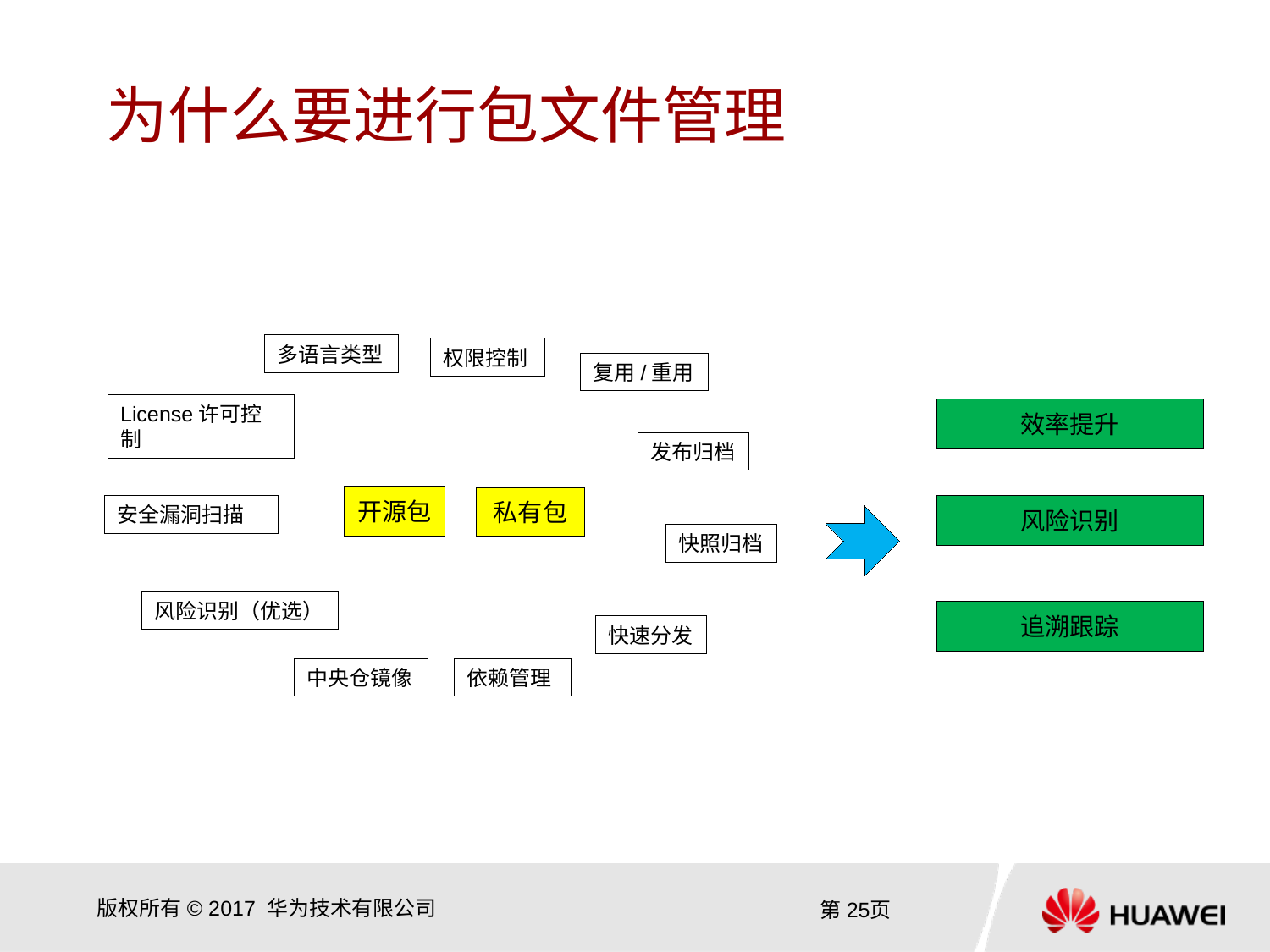

# 为什么要进行包文件管理

多语言类型
权限控制
复用/重用
License许可控制
效率提升
发布归档
开源包
私有包
安全漏洞扫描
风险识别

快照归档
风险识别（优选）
追溯跟踪
快速分发
中央仓镜像
依赖管理